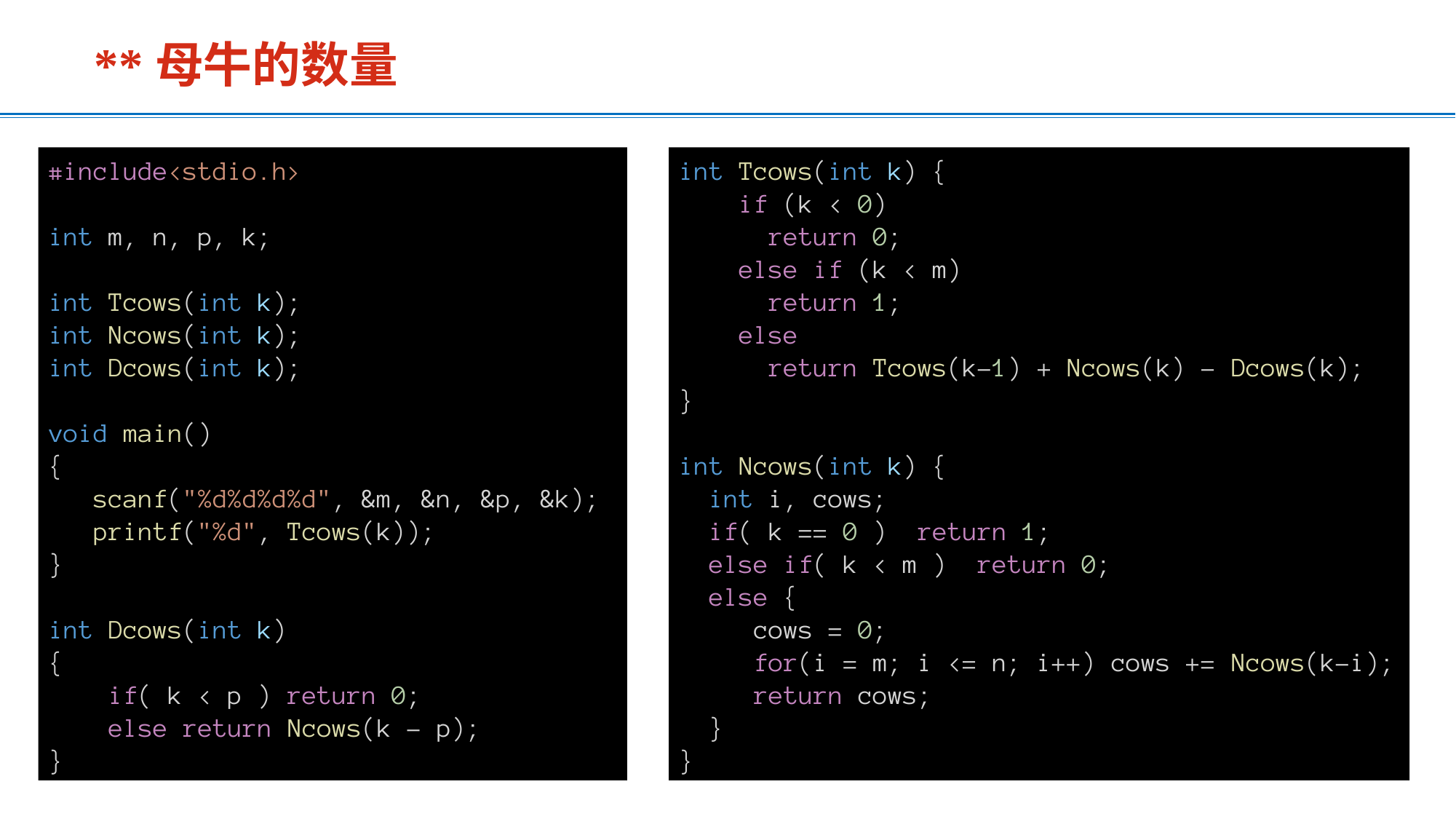

**母牛的数量
#include<stdio.h>
int m, n, p, k;
int Tcows(int k);
int Ncows(int k);
int Dcows(int k);
void main()
{
   scanf("%d%d%d%d", &m, &n, &p, &k);
   printf("%d", Tcows(k));
}

int Dcows(int k)
{
    if( k < p ) return 0;
    else return Ncows(k - p);
}
int Tcows(int k) {
    if (k < 0)
      return 0;
    else if (k < m)
      return 1;
    else
      return Tcows(k-1) + Ncows(k) - Dcows(k);
}
int Ncows(int k) {
  int i, cows;
  if( k == 0 )  return 1;
  else if( k < m )  return 0;
  else {
     cows = 0;
     for(i = m; i <= n; i++) cows += Ncows(k-i);
     return cows;
  }
}